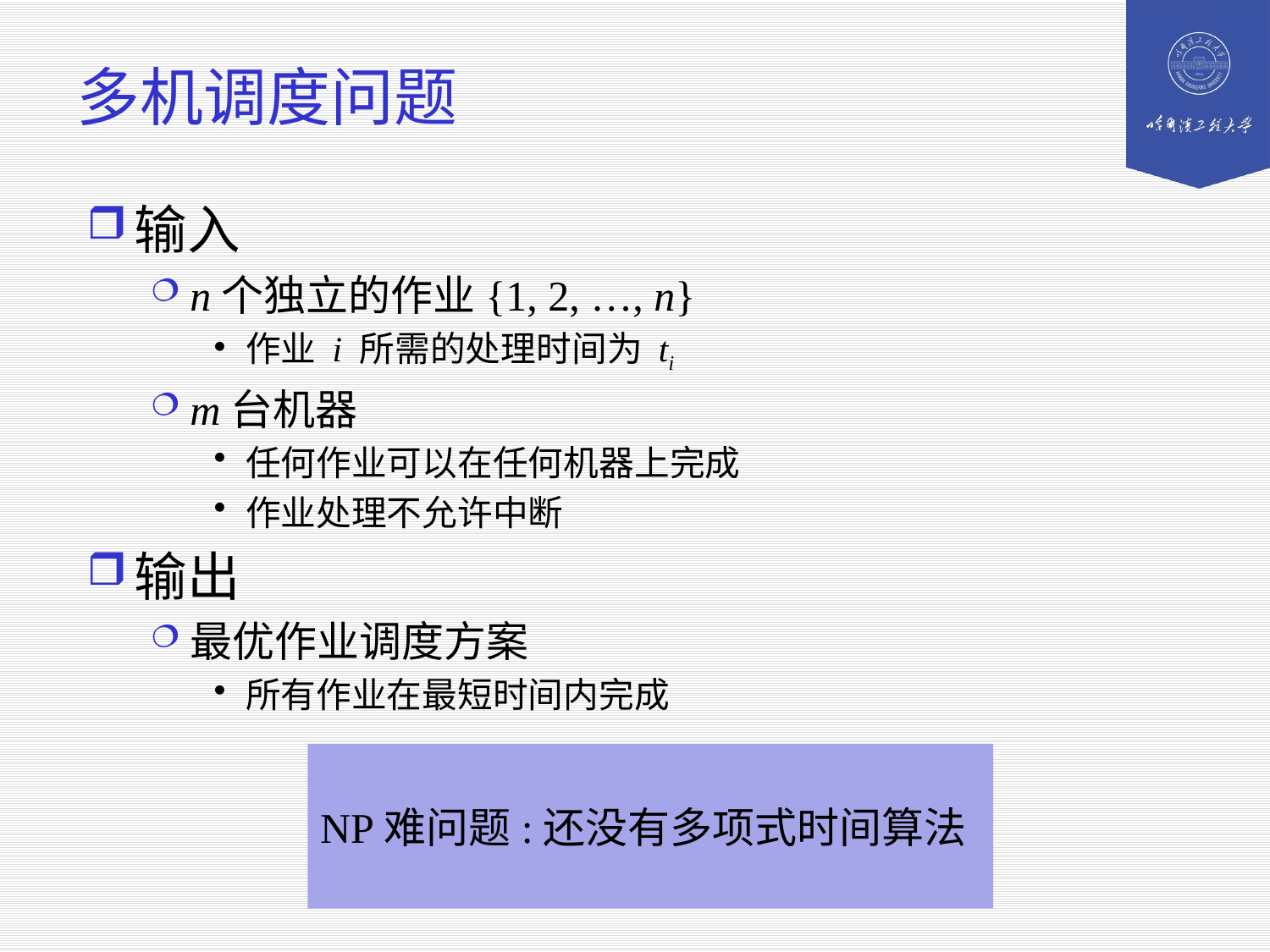

# 多机调度问题
输入
n个独立的作业{1, 2, …, n}
作业 i 所需的处理时间为 ti
m台机器
任何作业可以在任何机器上完成
作业处理不允许中断
输出
最优作业调度方案
所有作业在最短时间内完成

NP难问题:还没有多项式时间算法